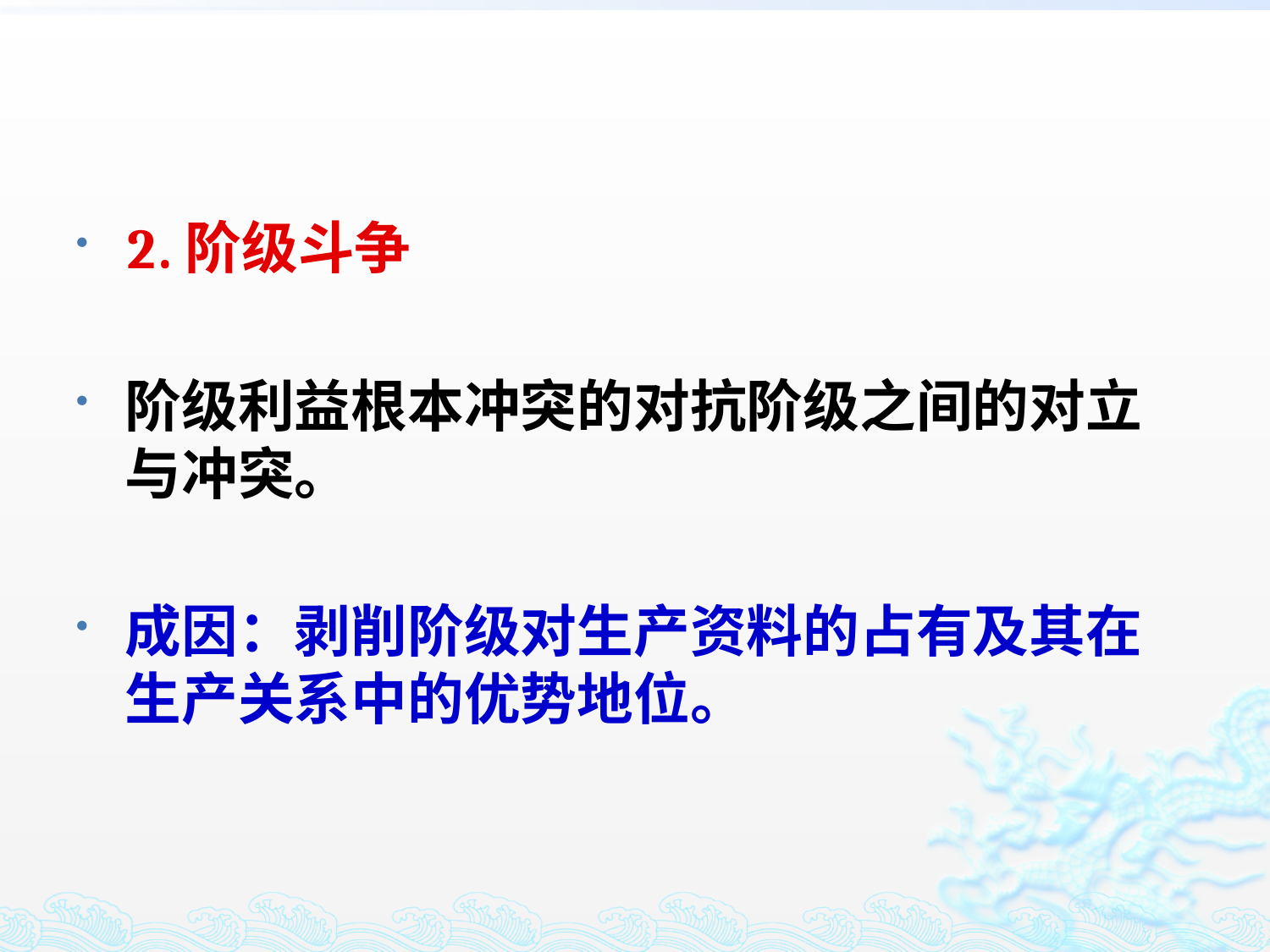

2.阶级斗争

阶级利益根本冲突的对抗阶级之间的对立与冲突。

成因：剥削阶级对生产资料的占有及其在生产关系中的优势地位。